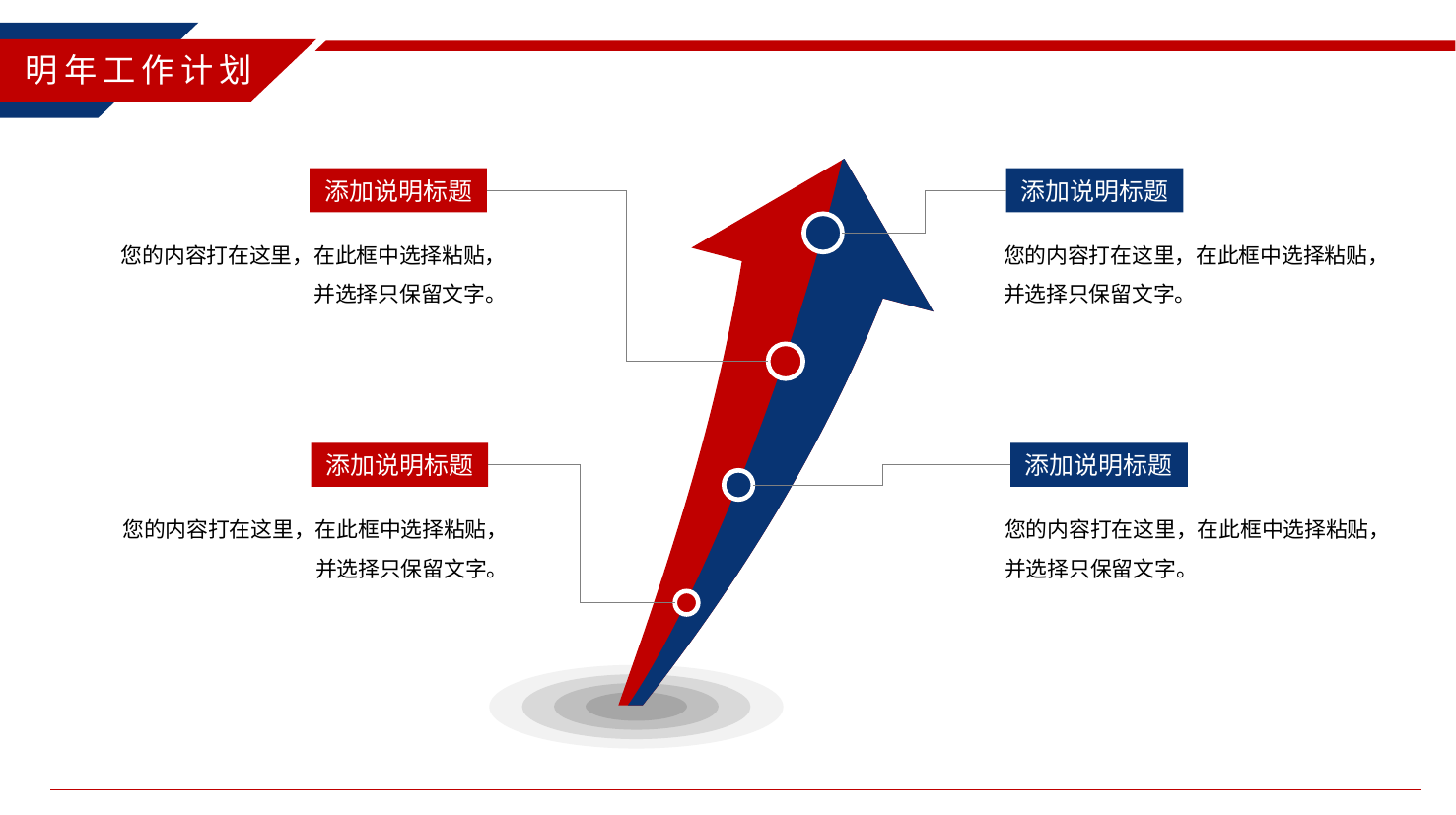

明年工作计划

添加说明标题
您的内容打在这里，在此框中选择粘贴，并选择只保留文字。
添加说明标题
您的内容打在这里，在此框中选择粘贴，并选择只保留文字。

添加说明标题
您的内容打在这里，在此框中选择粘贴，并选择只保留文字。
添加说明标题
您的内容打在这里，在此框中选择粘贴，并选择只保留文字。